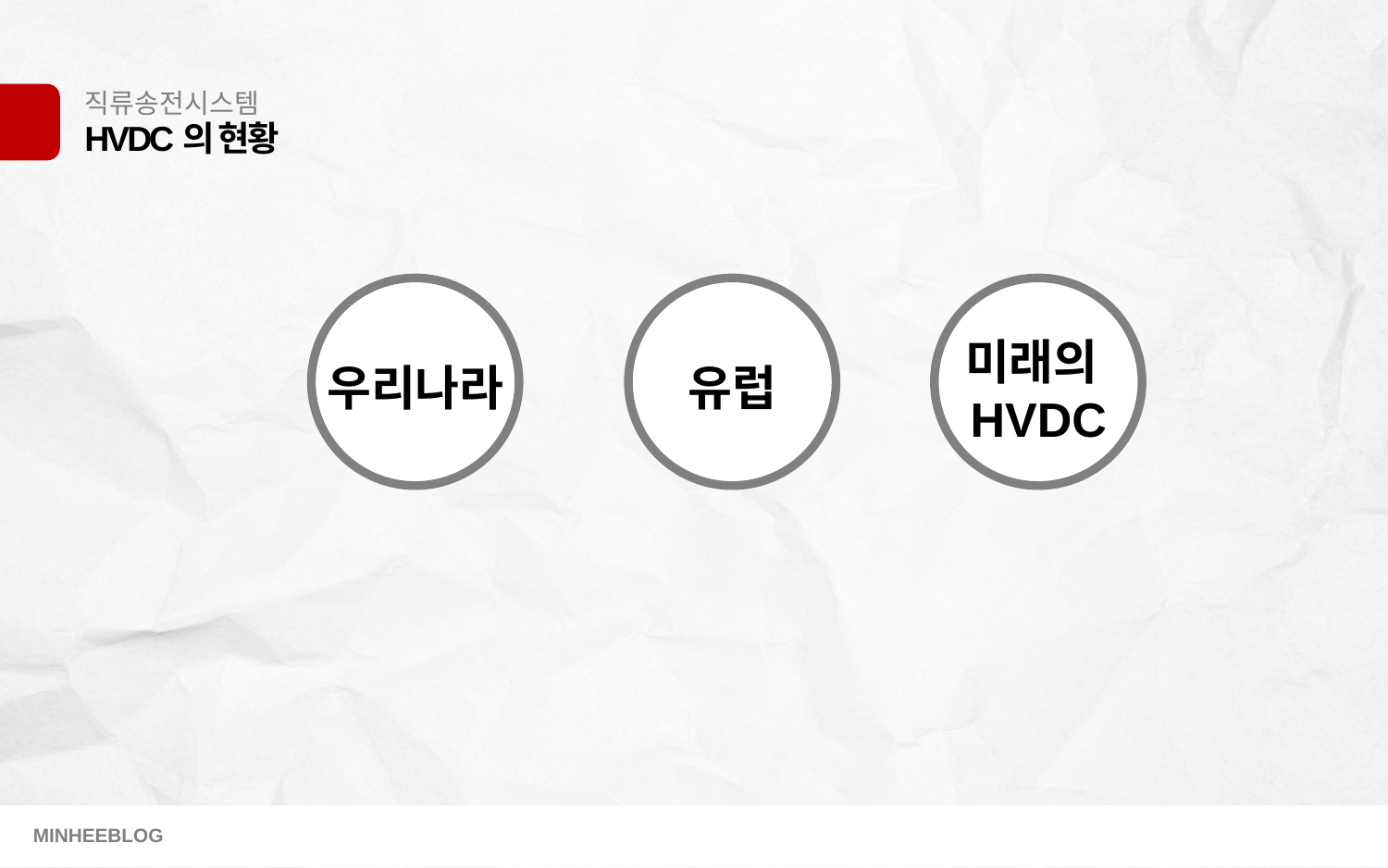

직류송전시스템

HVDC의 현황

미래의
HVDC
우리나라
유럽

MINHEEBLOG